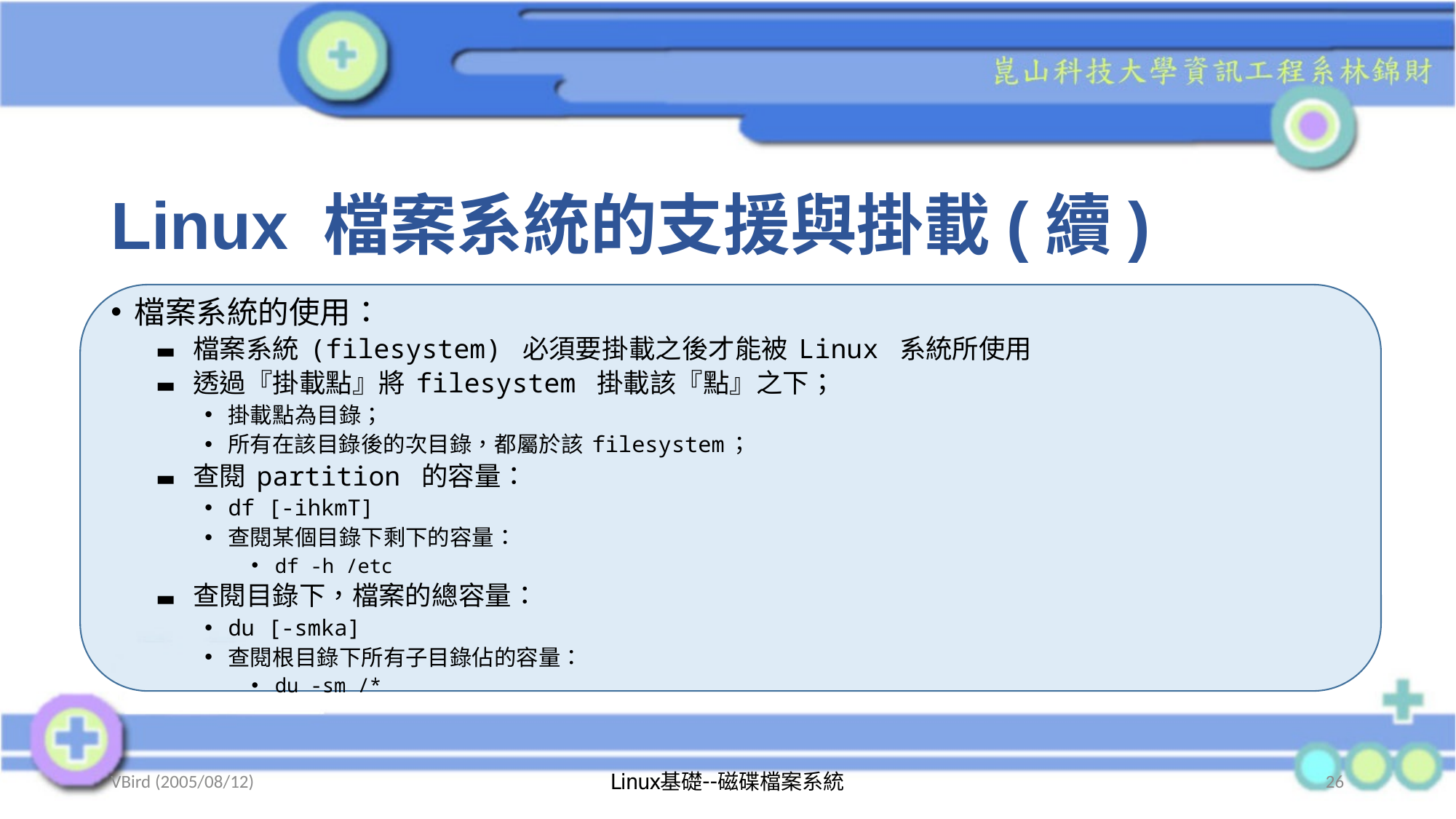

# Linux 檔案系統的支援與掛載(續)

檔案系統的使用：
檔案系統 (filesystem) 必須要掛載之後才能被 Linux 系統所使用
透過『掛載點』將 filesystem 掛載該『點』之下；
掛載點為目錄；
所有在該目錄後的次目錄，都屬於該 filesystem；
查閱 partition 的容量：
df [-ihkmT]
查閱某個目錄下剩下的容量：
df -h /etc
查閱目錄下，檔案的總容量：
du [-smka]
查閱根目錄下所有子目錄佔的容量：
du -sm /*
VBird (2005/08/12)
Linux基礎--磁碟檔案系統
26